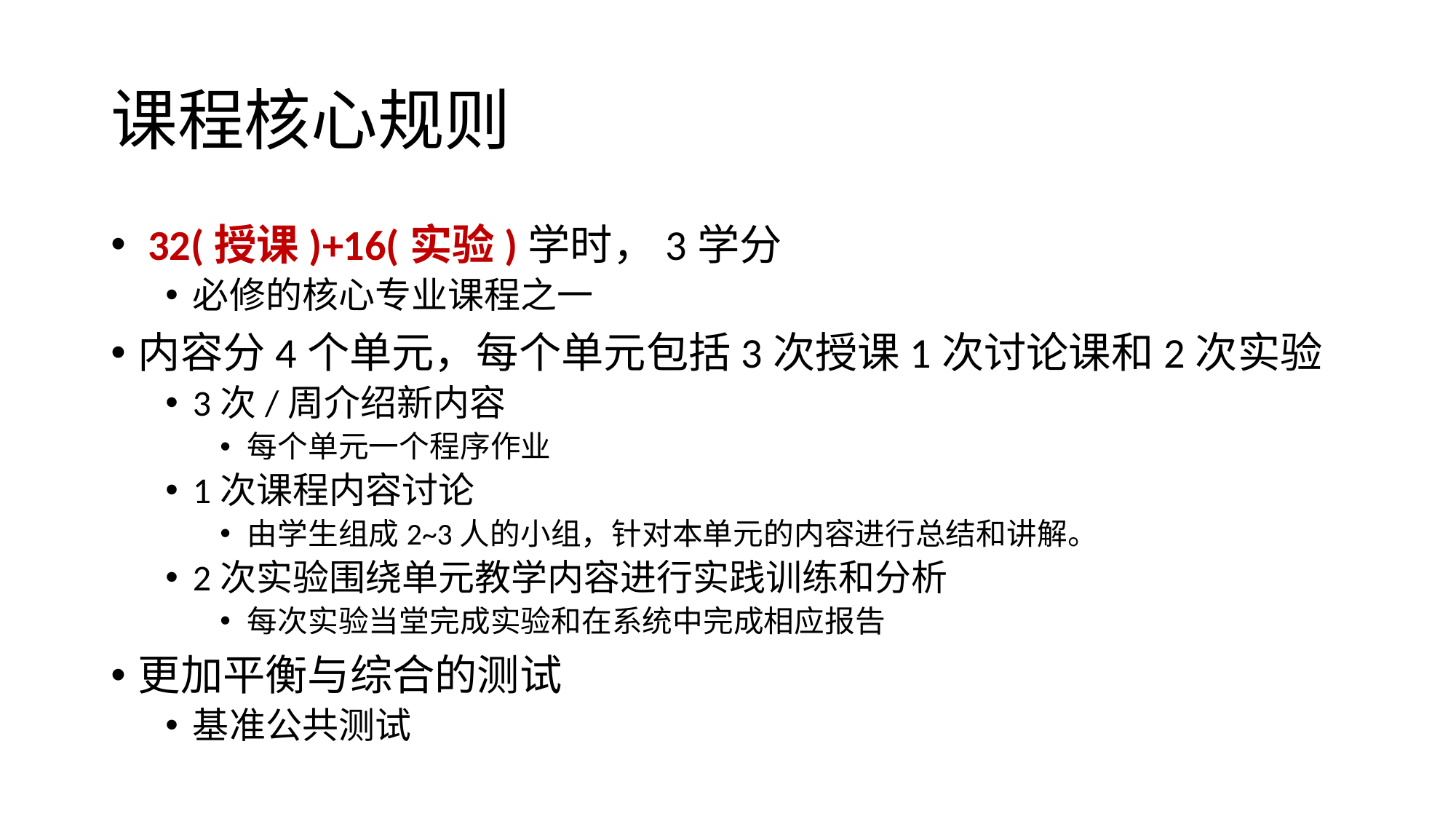

# 课程核心规则
 32(授课)+16(实验)学时，3学分
必修的核心专业课程之一
内容分4个单元，每个单元包括3次授课1次讨论课和2次实验
3次/周介绍新内容
每个单元一个程序作业
1次课程内容讨论
由学生组成2~3人的小组，针对本单元的内容进行总结和讲解。
2次实验围绕单元教学内容进行实践训练和分析
每次实验当堂完成实验和在系统中完成相应报告
更加平衡与综合的测试
基准公共测试